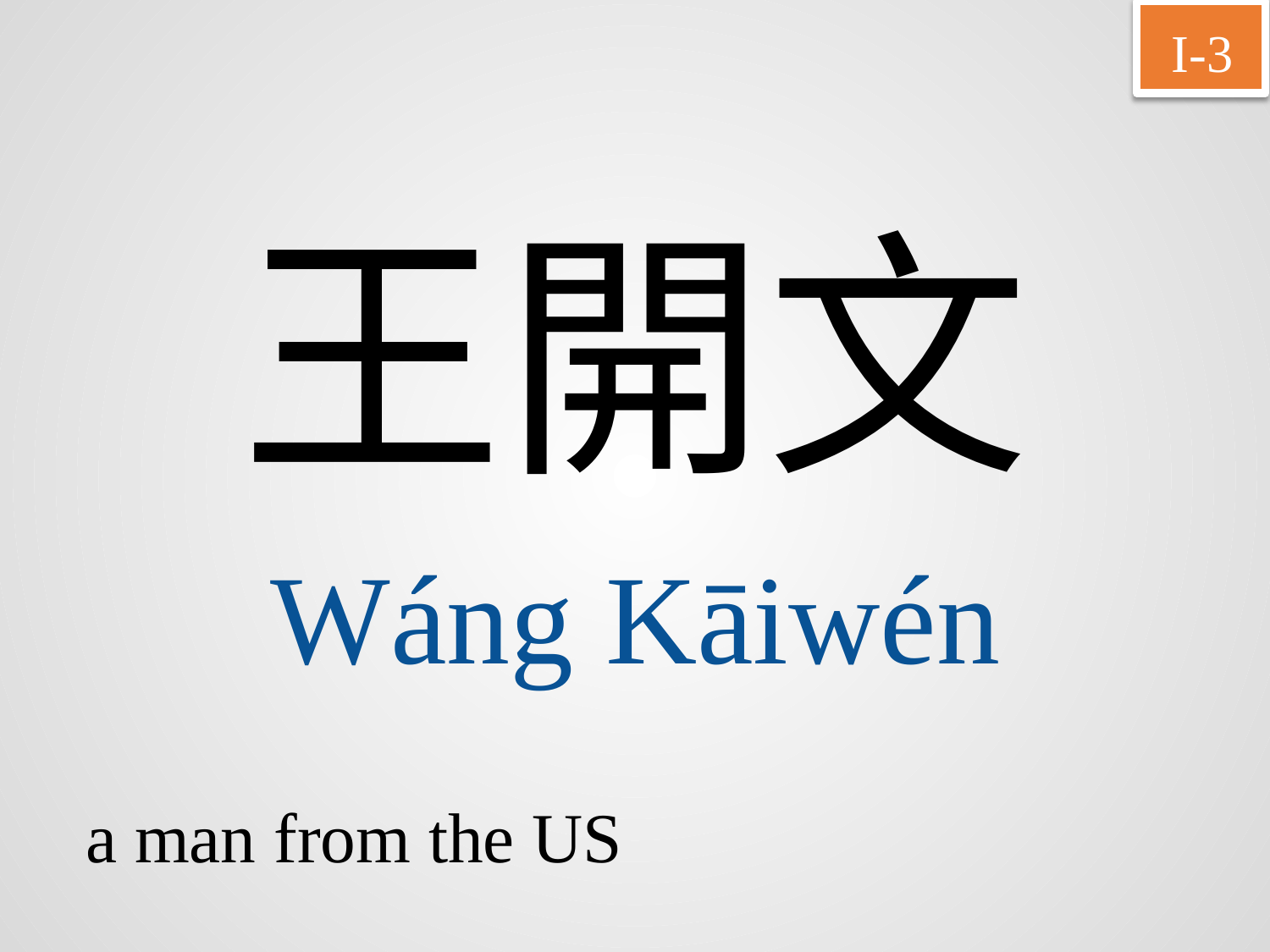

I-3

王開文
Wáng	Kāiwén
a man from the US